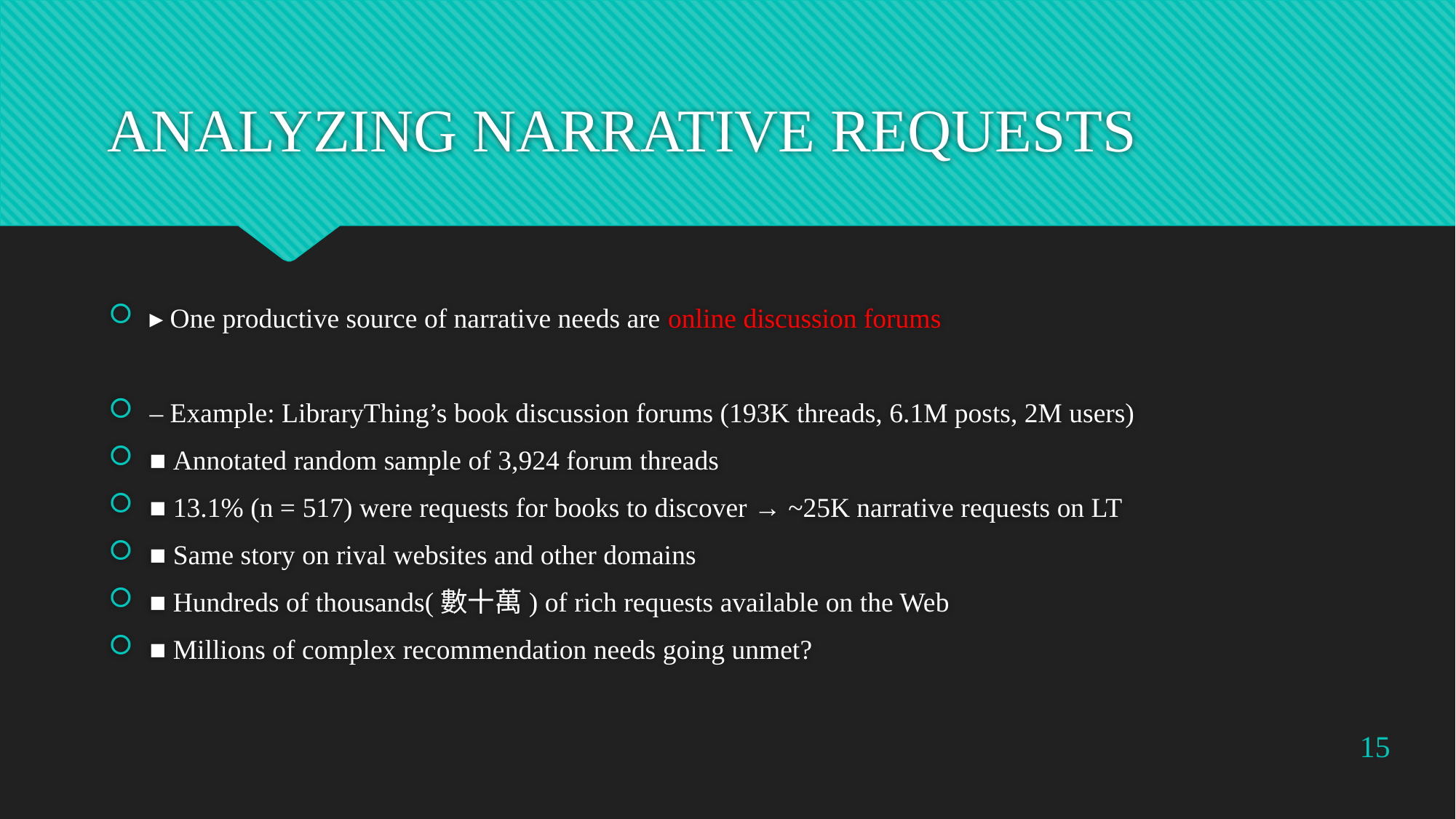

# ANALYZING NARRATIVE REQUESTS
▸ One productive source of narrative needs are online discussion forums

– Example: LibraryThing’s book discussion forums (193K threads, 6.1M posts, 2M users)
■ Annotated random sample of 3,924 forum threads
■ 13.1% (n = 517) were requests for books to discover → ~25K narrative requests on LT
■ Same story on rival websites and other domains
■ Hundreds of thousands(數十萬) of rich requests available on the Web
■ Millions of complex recommendation needs going unmet?
15